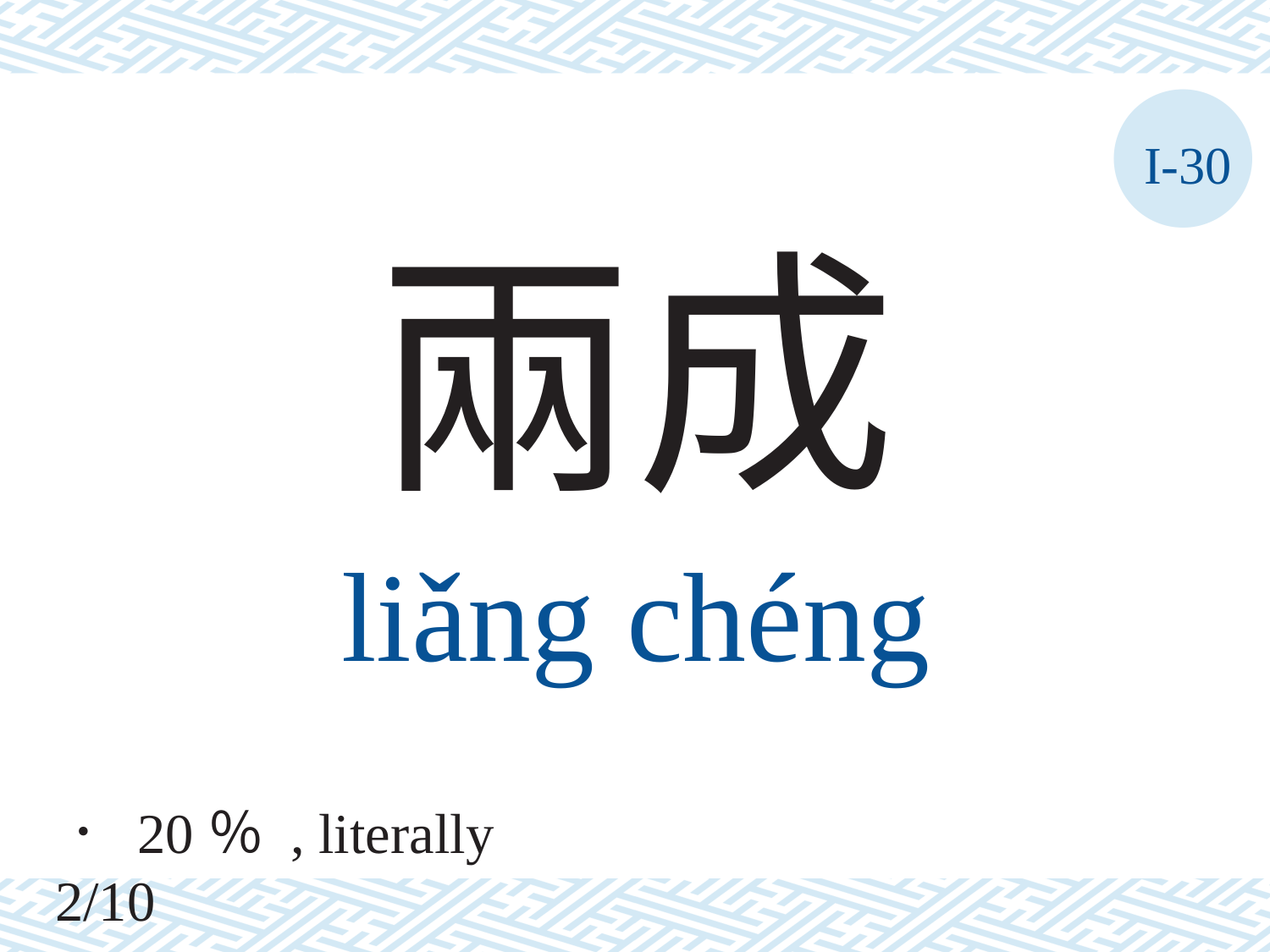

I-30
兩成
liǎng	chéng
． 20％ , literally 2/10